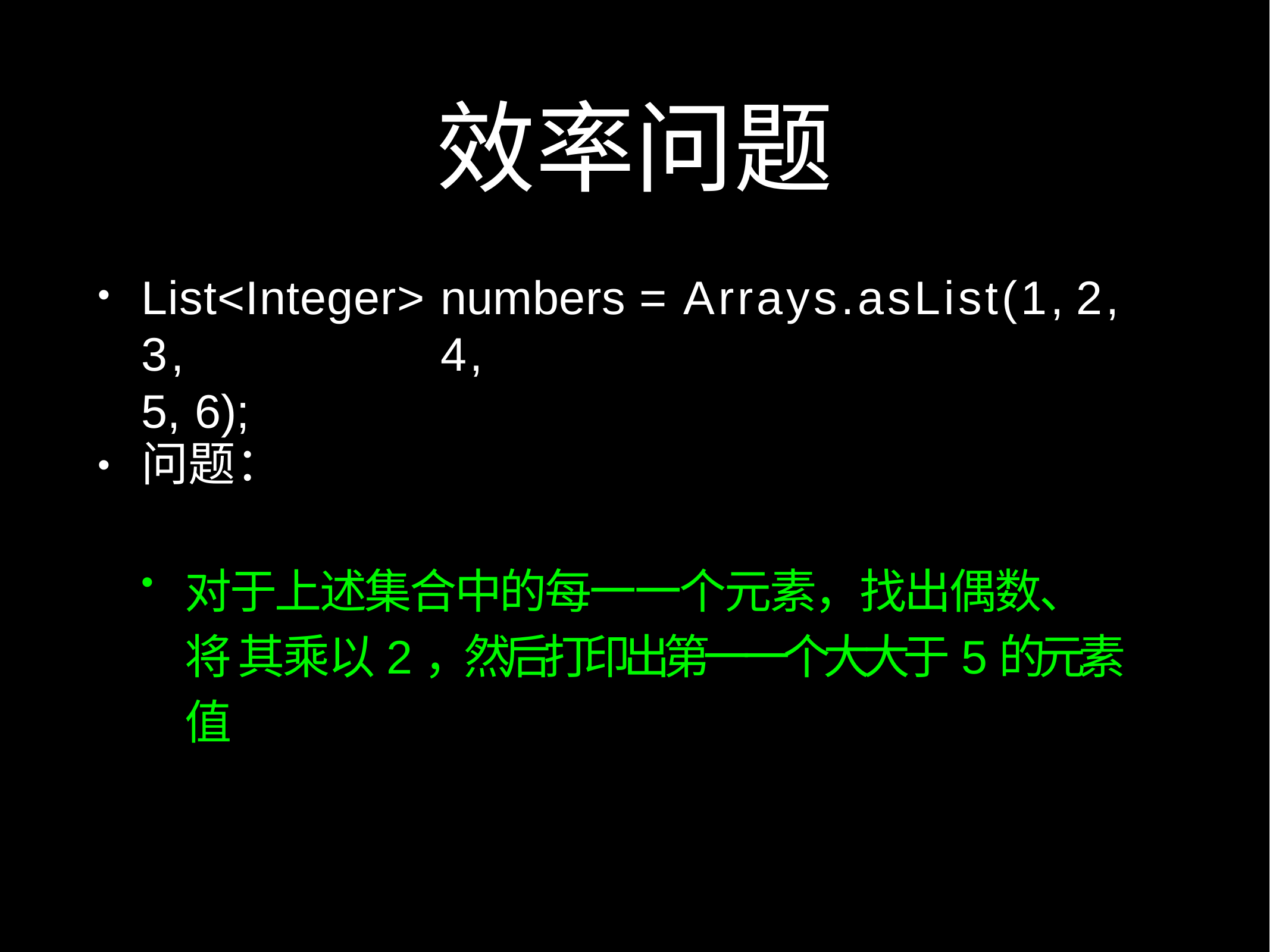

# 效率问题
List<Integer>	numbers	=	Arrays.asList(1,	2,	3,	4,
5,	6);
•
问题：
•
对于上述集合中的每⼀一个元素，找出偶数、将 其乘以2，然后打印出第⼀一个⼤大于5的元素值
•